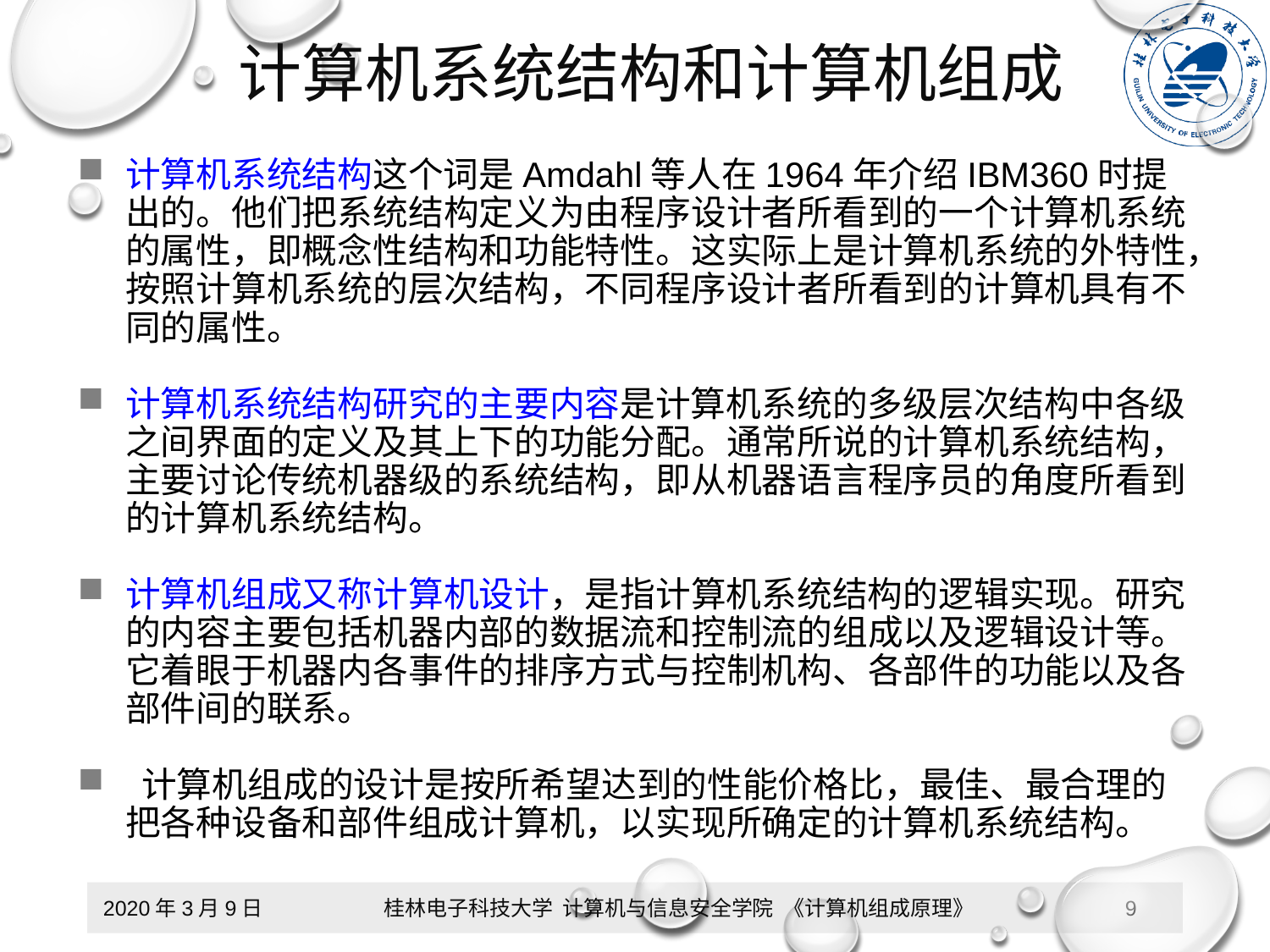

计算机系统结构和计算机组成
计算机系统结构这个词是Amdahl等人在1964年介绍IBM360时提出的。他们把系统结构定义为由程序设计者所看到的一个计算机系统的属性，即概念性结构和功能特性。这实际上是计算机系统的外特性，按照计算机系统的层次结构，不同程序设计者所看到的计算机具有不同的属性。

计算机系统结构研究的主要内容是计算机系统的多级层次结构中各级之间界面的定义及其上下的功能分配。通常所说的计算机系统结构，主要讨论传统机器级的系统结构，即从机器语言程序员的角度所看到的计算机系统结构。

计算机组成又称计算机设计，是指计算机系统结构的逻辑实现。研究的内容主要包括机器内部的数据流和控制流的组成以及逻辑设计等。它着眼于机器内各事件的排序方式与控制机构、各部件的功能以及各部件间的联系。

 计算机组成的设计是按所希望达到的性能价格比，最佳、最合理的把各种设备和部件组成计算机，以实现所确定的计算机系统结构。
桂林电子科技大学  计算机与信息安全学院  《计算机组成原理》
2020年3月9日
9